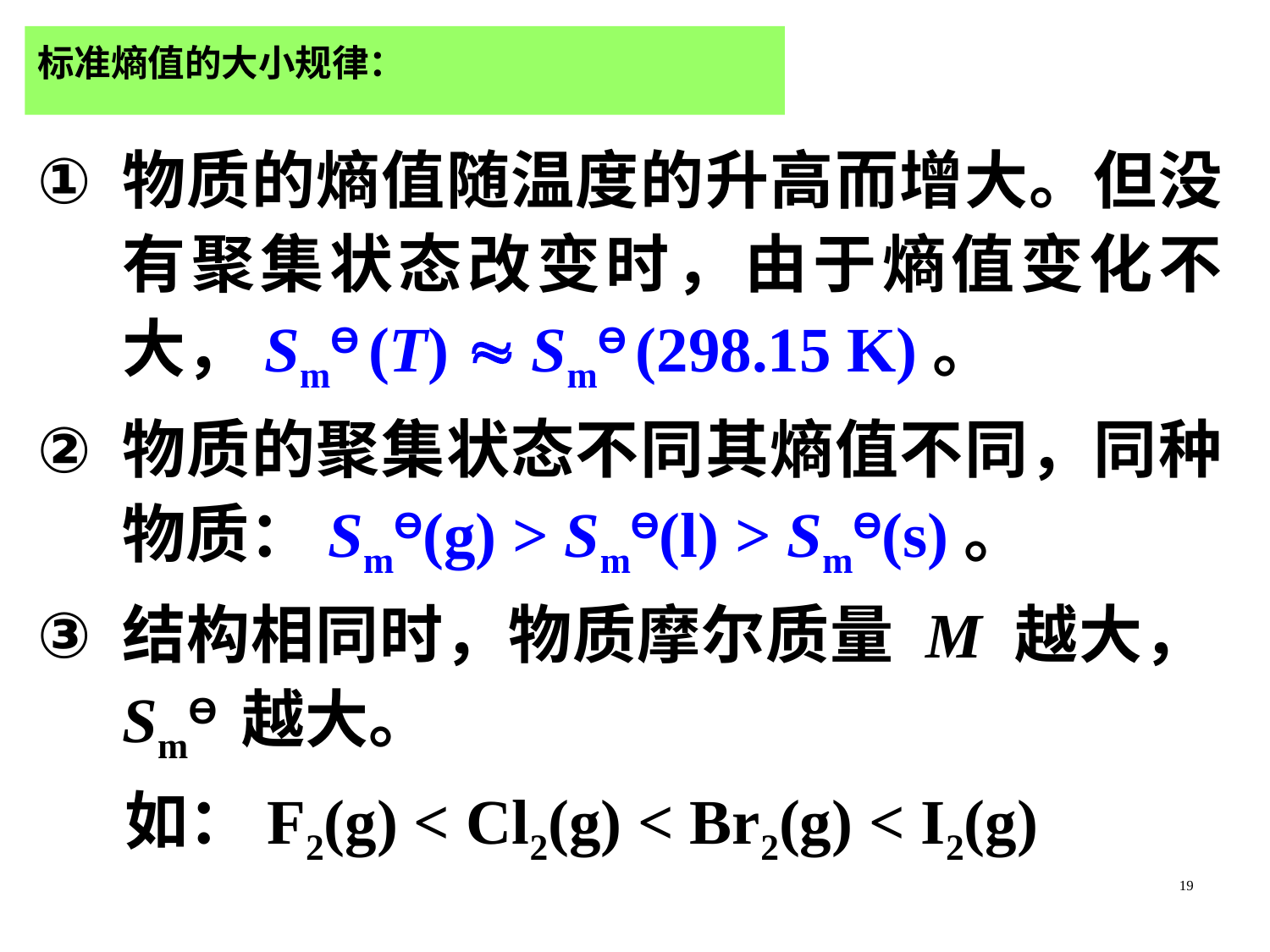

标准熵值的大小规律：
物质的熵值随温度的升高而增大。但没有聚集状态改变时，由于熵值变化不大，SmƟ (T) ≈ SmƟ (298.15 K)。
物质的聚集状态不同其熵值不同，同种物质：SmƟ(g) > SmƟ(l) > SmƟ(s)。
结构相同时，物质摩尔质量 M 越大，SmƟ 越大。
     如：F2(g) < Cl2(g) < Br2(g) < I2(g)
19